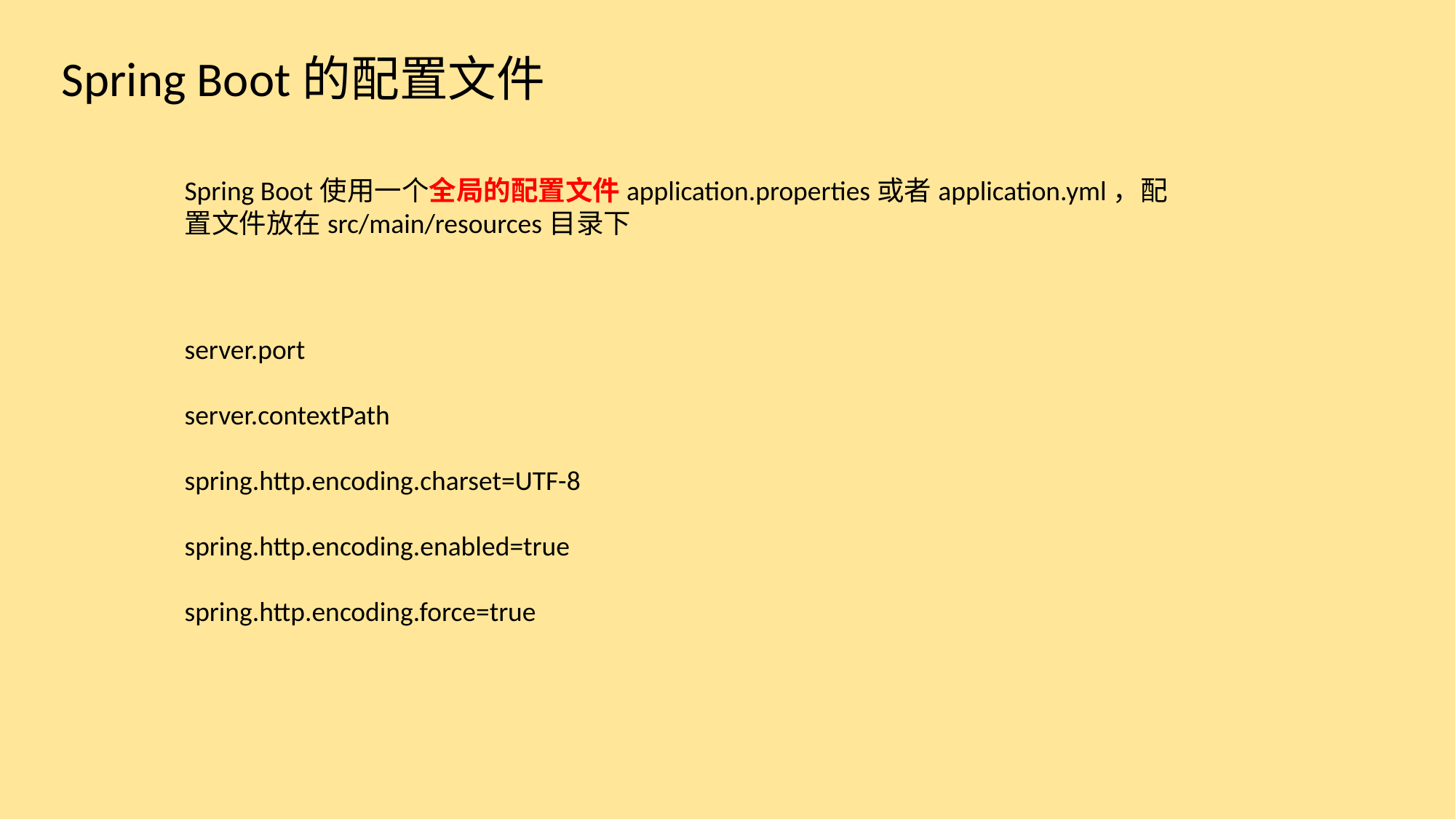

Spring Boot的配置文件
Spring Boot使用一个全局的配置文件application.properties或者application.yml，配置文件放在src/main/resources目录下
server.port

server.contextPath

spring.http.encoding.charset=UTF-8

spring.http.encoding.enabled=true

spring.http.encoding.force=true